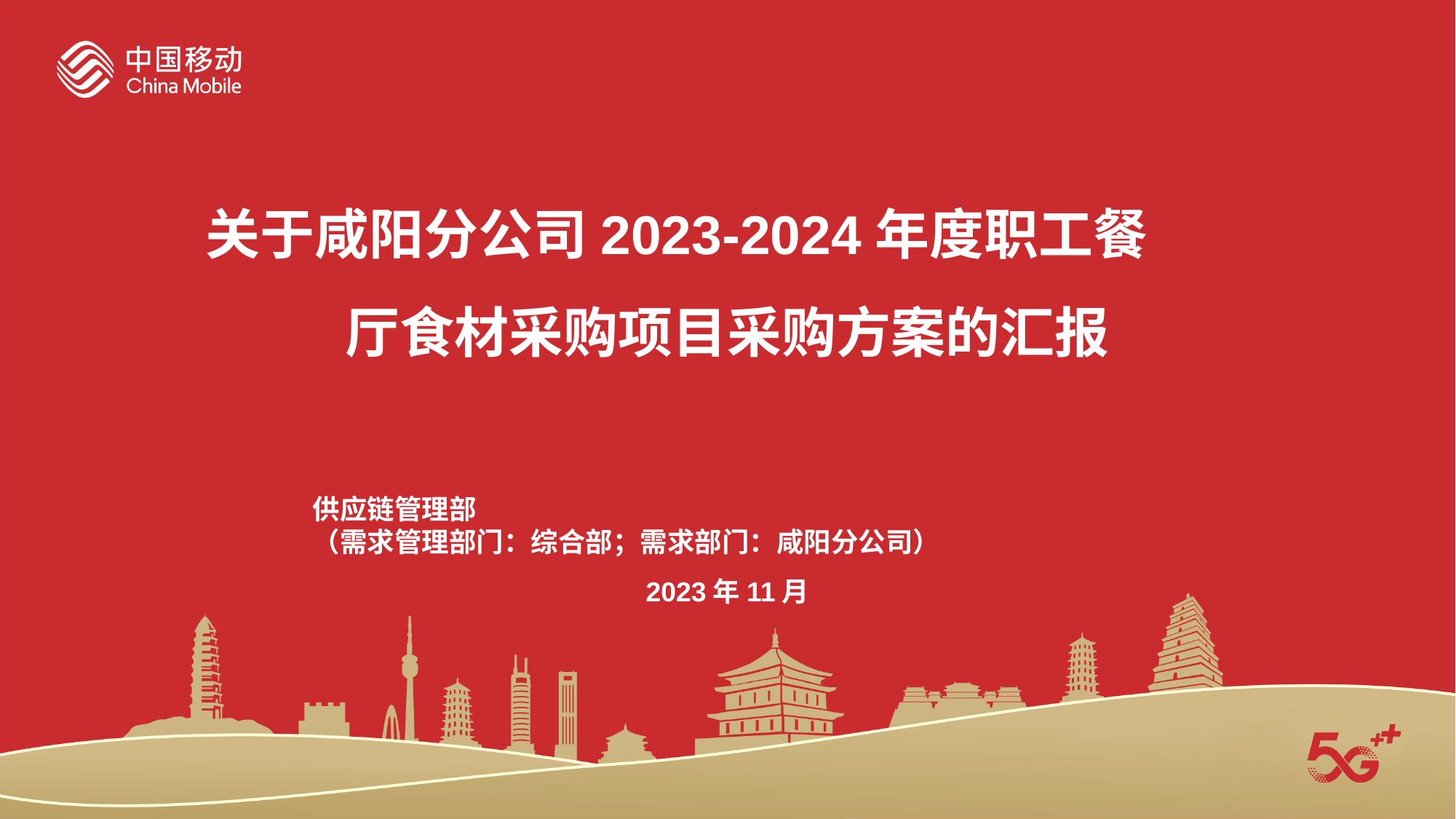

关于咸阳分公司2023-2024年度职工餐
厅食材采购项目采购方案的汇报
供应链管理部
（需求管理部门：综合部；需求部门：咸阳分公司）
2023年11月